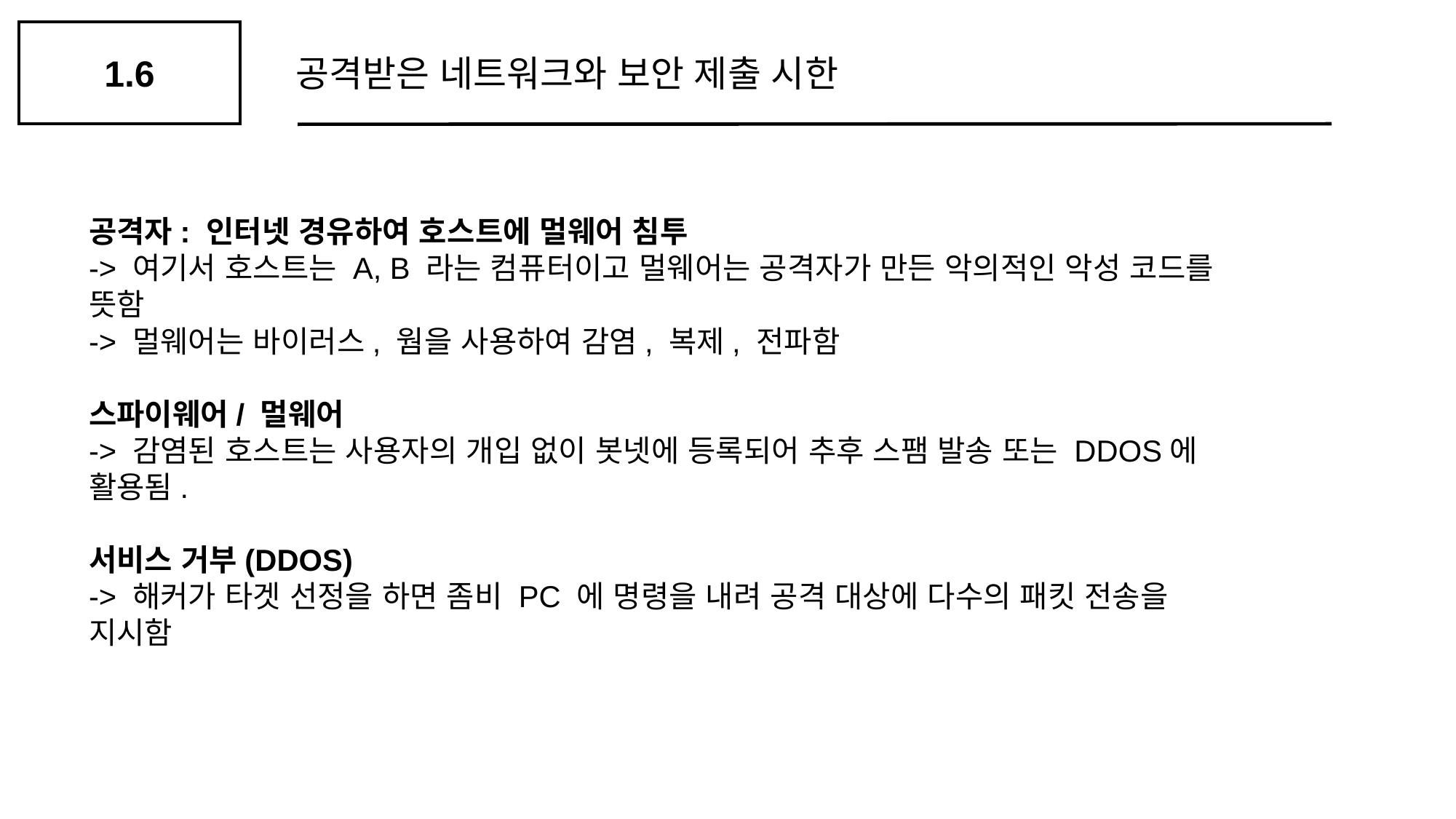

1.6
공격받은 네트워크와 보안 제출 시한
공격자: 인터넷 경유하여 호스트에 멀웨어 침투
-> 여기서 호스트는 A, B 라는 컴퓨터이고 멀웨어는 공격자가 만든 악의적인 악성 코드를 뜻함
-> 멀웨어는 바이러스, 웜을 사용하여 감염, 복제, 전파함

스파이웨어/ 멀웨어
-> 감염된 호스트는 사용자의 개입 없이 봇넷에 등록되어 추후 스팸 발송 또는 DDOS에 활용됨.

서비스 거부(DDOS)
-> 해커가 타겟 선정을 하면 좀비 PC 에 명령을 내려 공격 대상에 다수의 패킷 전송을 지시함